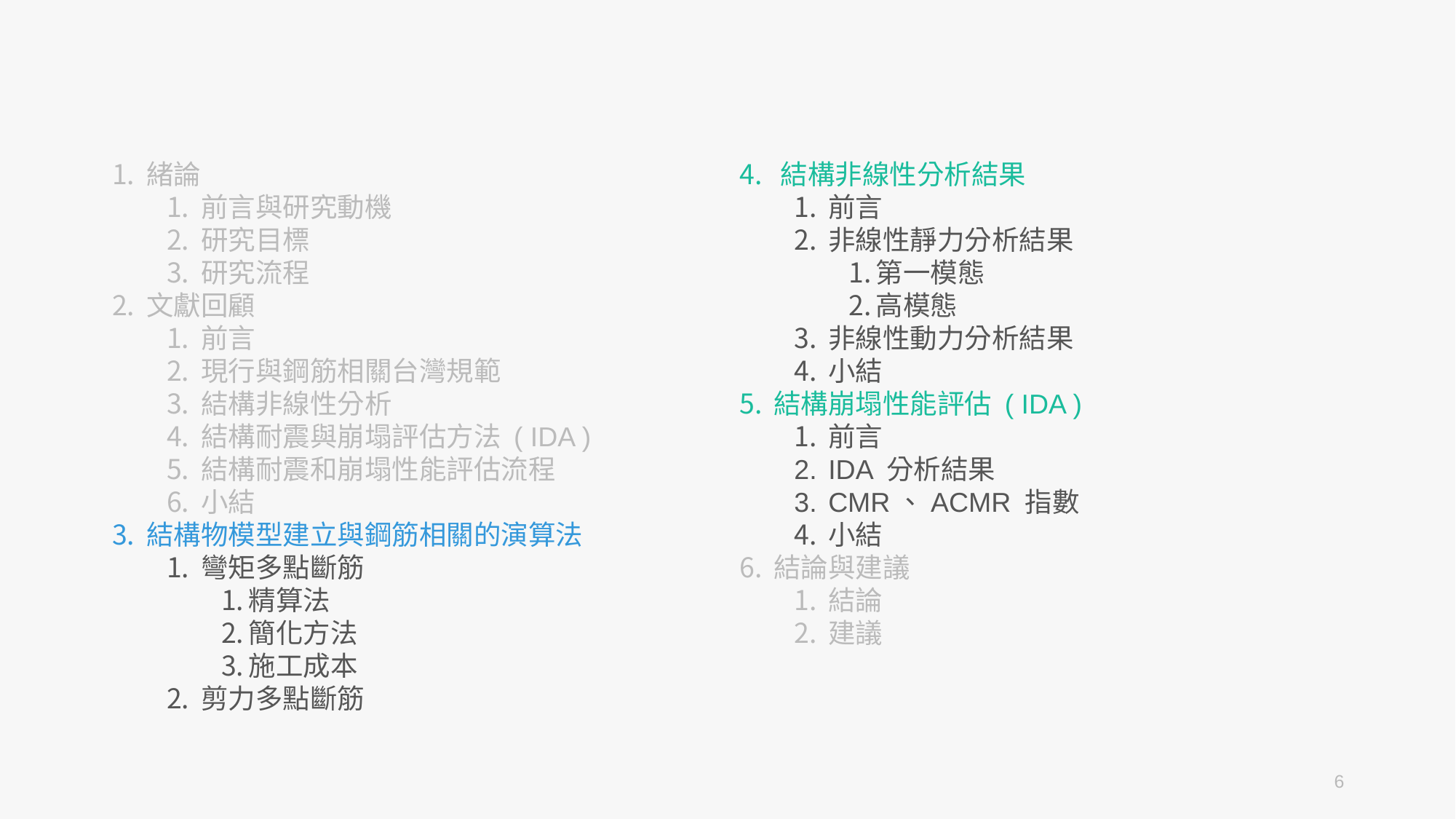

緒論
前言與研究動機
研究目標
研究流程
文獻回顧
前言
現行與鋼筋相關台灣規範
結構非線性分析
結構耐震與崩塌評估方法 ( IDA )
結構耐震和崩塌性能評估流程
小結
結構物模型建立與鋼筋相關的演算法
彎矩多點斷筋
精算法
簡化方法
施工成本
剪力多點斷筋
結構非線性分析結果
前言
非線性靜力分析結果
第一模態
高模態
非線性動力分析結果
小結
結構崩塌性能評估 ( IDA )
前言
IDA 分析結果
CMR、ACMR 指數
小結
結論與建議
結論
建議
6